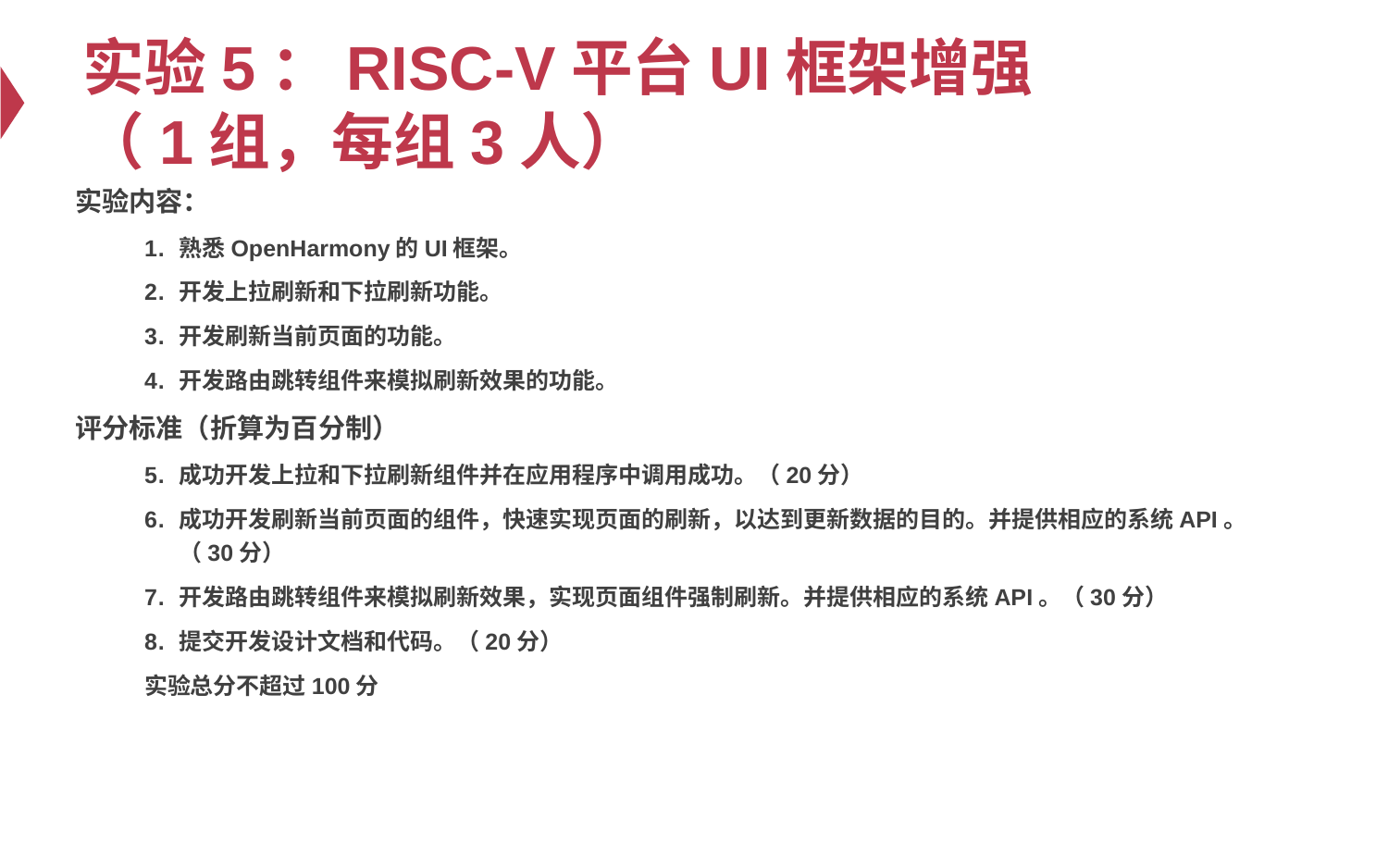

# 实验5：RISC-V平台UI框架增强 （1组，每组3人）
实验内容：
熟悉OpenHarmony的UI框架。
开发上拉刷新和下拉刷新功能。
开发刷新当前页面的功能。
开发路由跳转组件来模拟刷新效果的功能。
评分标准（折算为百分制）
成功开发上拉和下拉刷新组件并在应用程序中调用成功。（20分）
成功开发刷新当前页面的组件，快速实现页面的刷新，以达到更新数据的目的。并提供相应的系统API。（30分）
开发路由跳转组件来模拟刷新效果，实现页面组件强制刷新。并提供相应的系统API。（30分）
提交开发设计文档和代码。（20分）
实验总分不超过100分